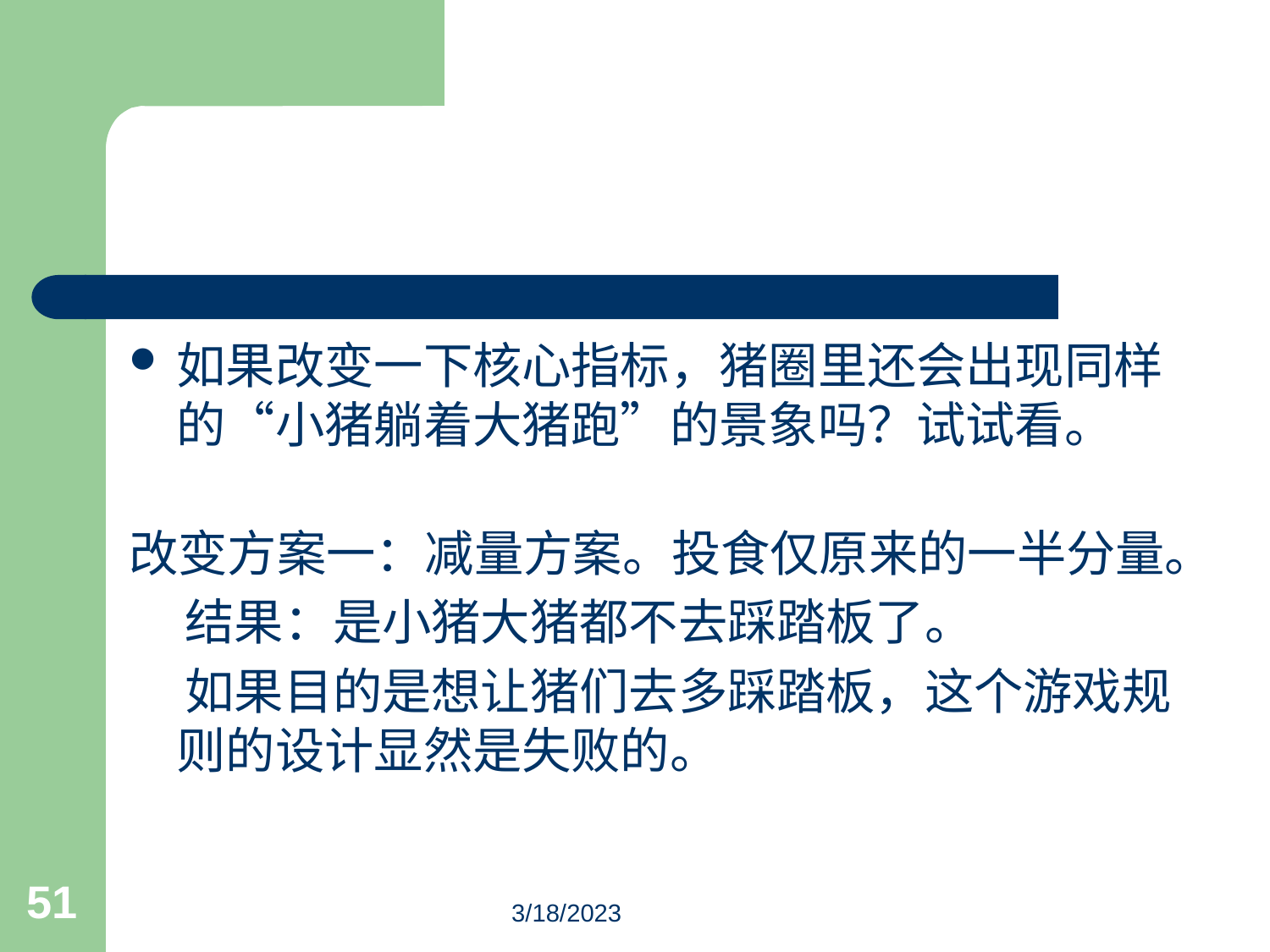

#
如果改变一下核心指标，猪圈里还会出现同样的“小猪躺着大猪跑”的景象吗？试试看。
改变方案一：减量方案。投食仅原来的一半分量。
    结果：是小猪大猪都不去踩踏板了。
    如果目的是想让猪们去多踩踏板，这个游戏规则的设计显然是失败的。
51
3/18/2023